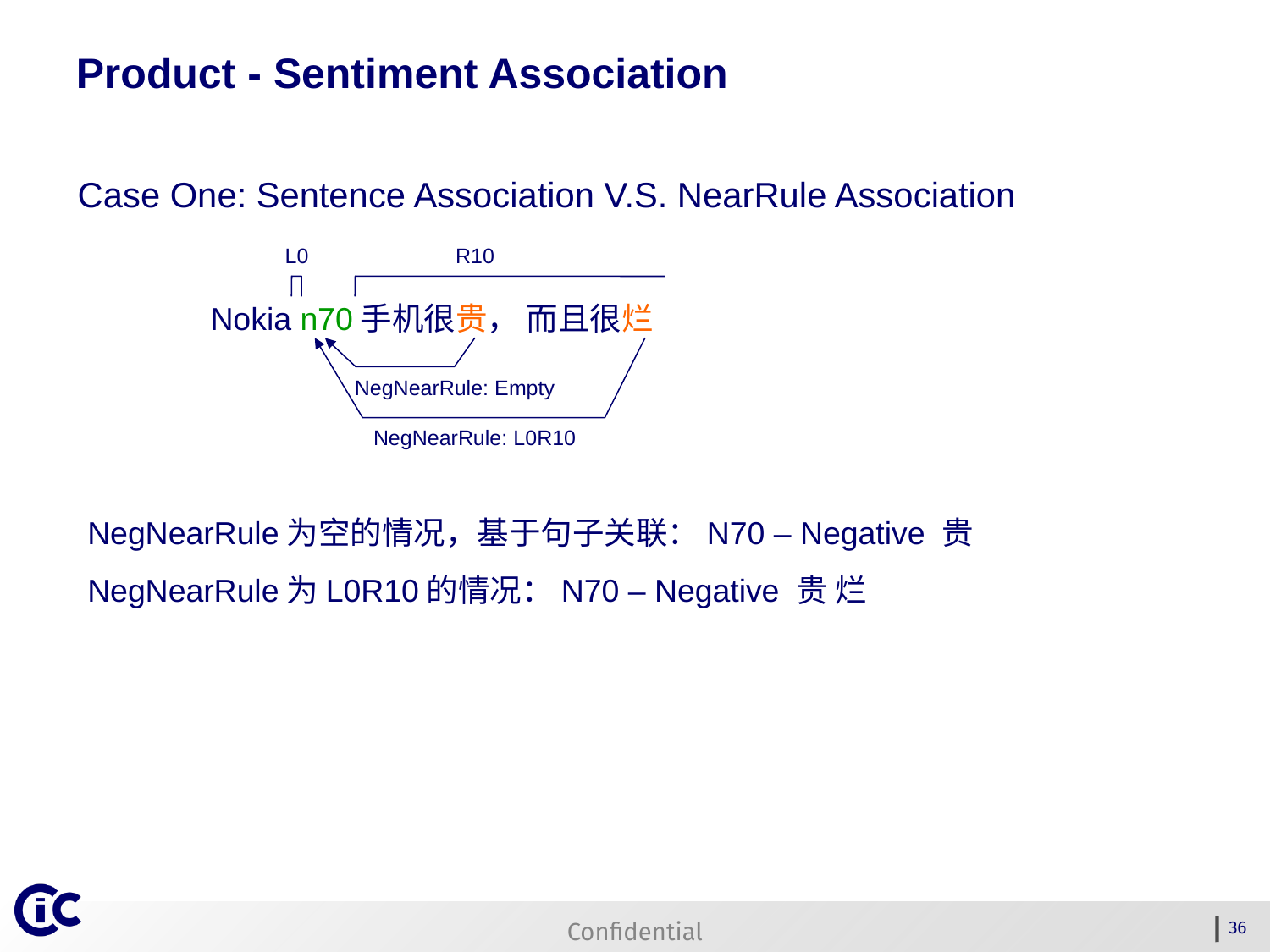

Product - Sentiment Association
Case One: Sentence Association V.S. NearRule Association
L0
R10

Nokia n70手机很贵， 而且很烂

NegNearRule: Empty
NegNearRule: L0R10
NegNearRule为空的情况，基于句子关联：N70 – Negative 贵
NegNearRule为L0R10的情况：N70 – Negative 贵 烂